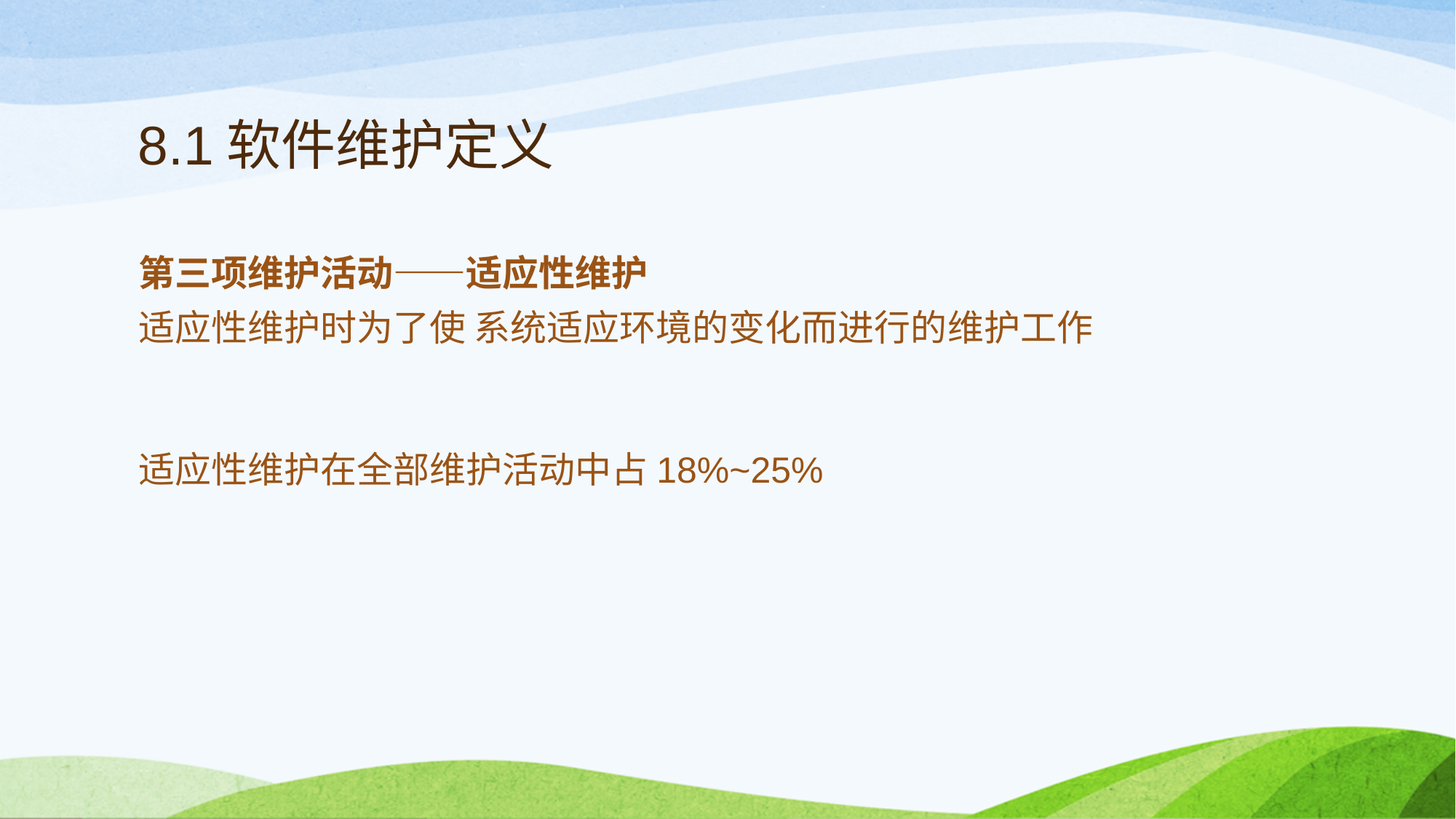

# 8.1软件维护定义
第三项维护活动——适应性维护
适应性维护时为了使 系统适应环境的变化而进行的维护工作

适应性维护在全部维护活动中占18%~25%